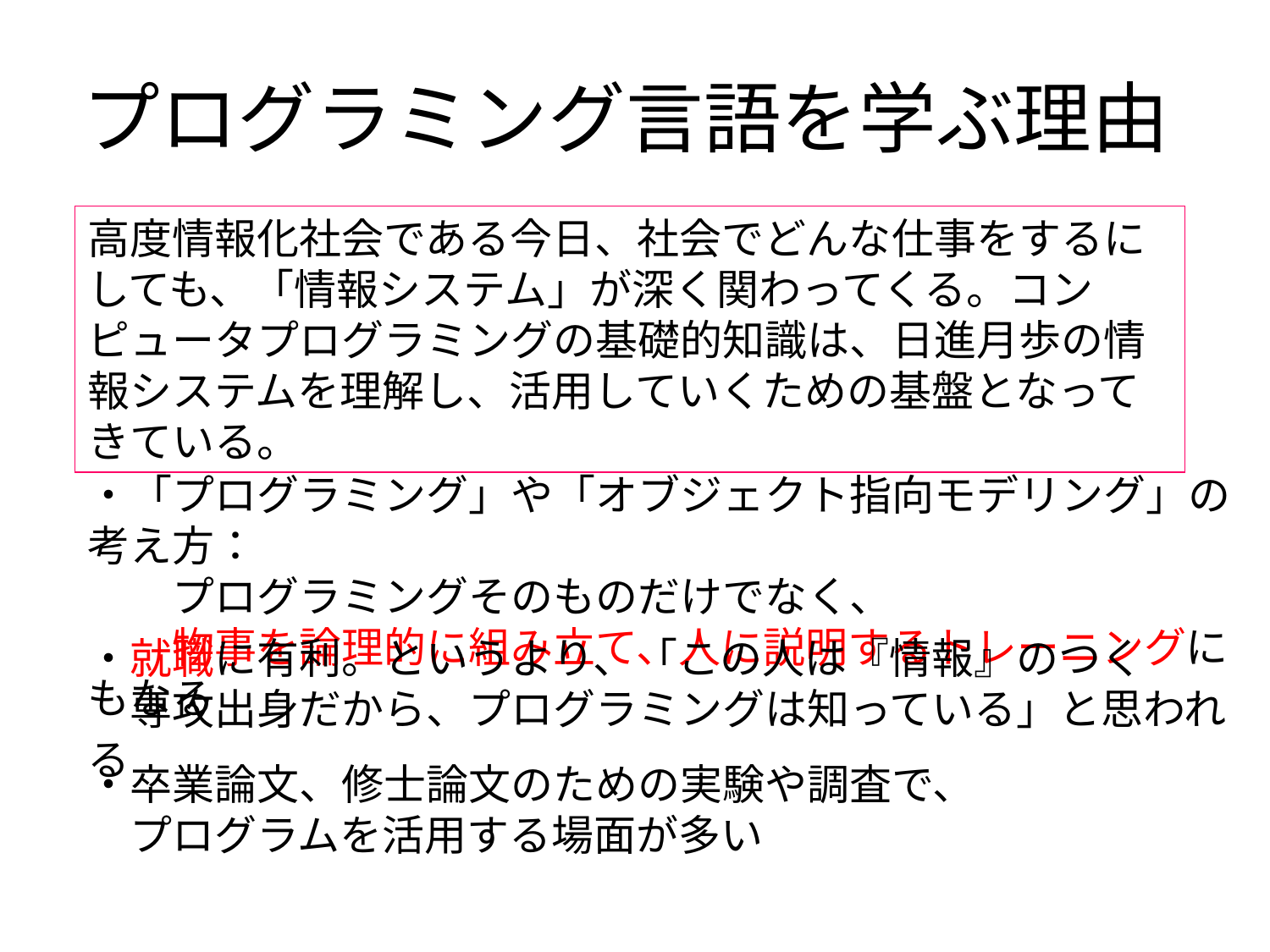

# プログラミング言語を学ぶ理由
高度情報化社会である今日、社会でどんな仕事をするにしても、「情報システム」が深く関わってくる。コンピュータプログラミングの基礎的知識は、日進月歩の情報システムを理解し、活用していくための基盤となってきている。
・「プログラミング」や「オブジェクト指向モデリング」の考え方：
　　プログラミングそのものだけでなく、
　　物事を論理的に組み立て、人に説明するトレーニングにもなる
・就職に有利。というより、「この人は『情報』のつく
　専攻出身だから、プログラミングは知っている」と思われる
・卒業論文、修士論文のための実験や調査で、
　プログラムを活用する場面が多い